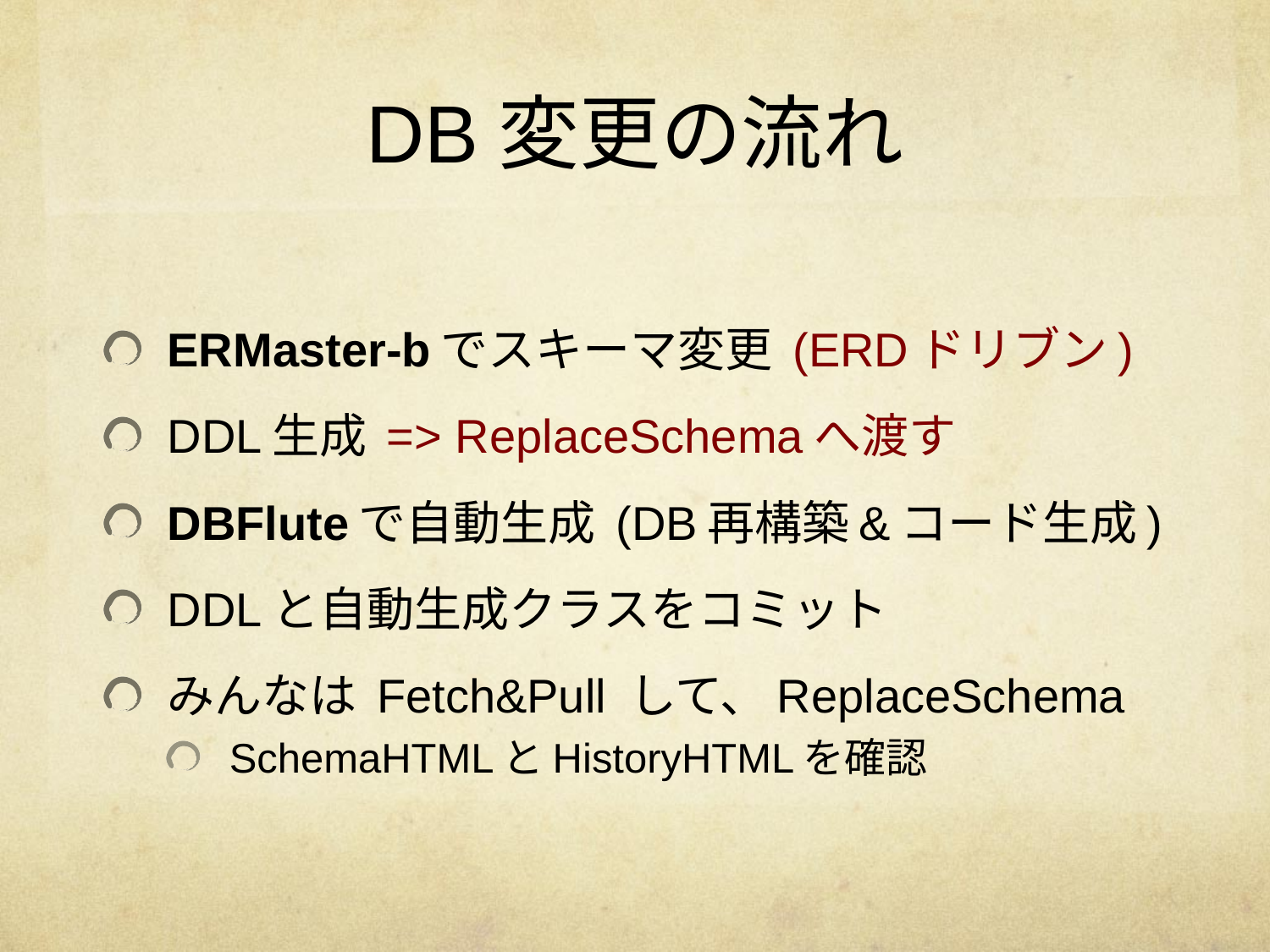

# DB変更の流れ

ERMaster-bでスキーマ変更 (ERDドリブン)
DDL生成 => ReplaceSchemaへ渡す
DBFluteで自動生成 (DB再構築&コード生成)
DDLと自動生成クラスをコミット
みんなは Fetch&Pull して、ReplaceSchema
SchemaHTMLとHistoryHTMLを確認